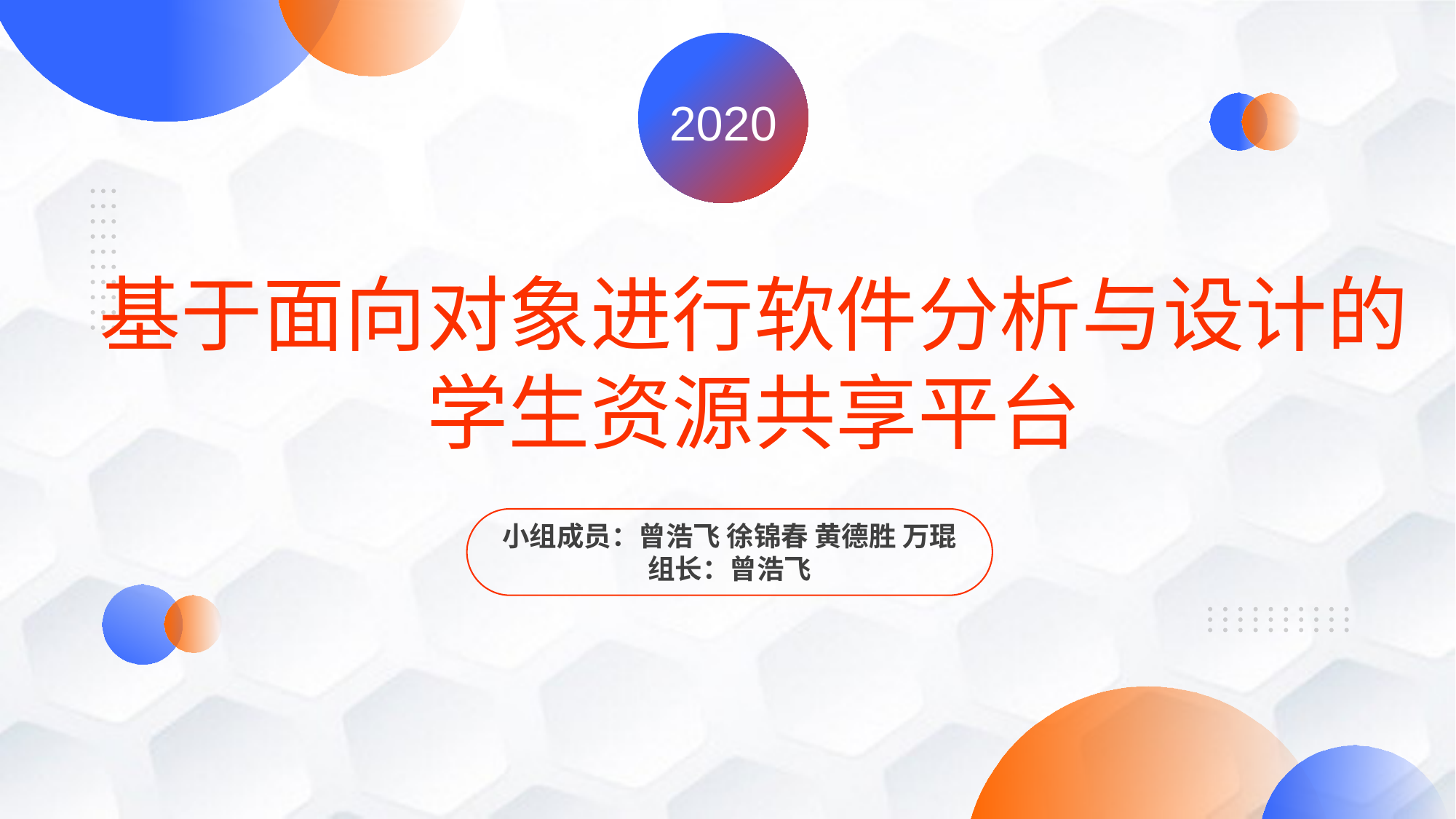

2020

基于面向对象进行软件分析与设计的
学生资源共享平台
小组成员：曾浩飞 徐锦春 黄德胜 万琨
组长：曾浩飞